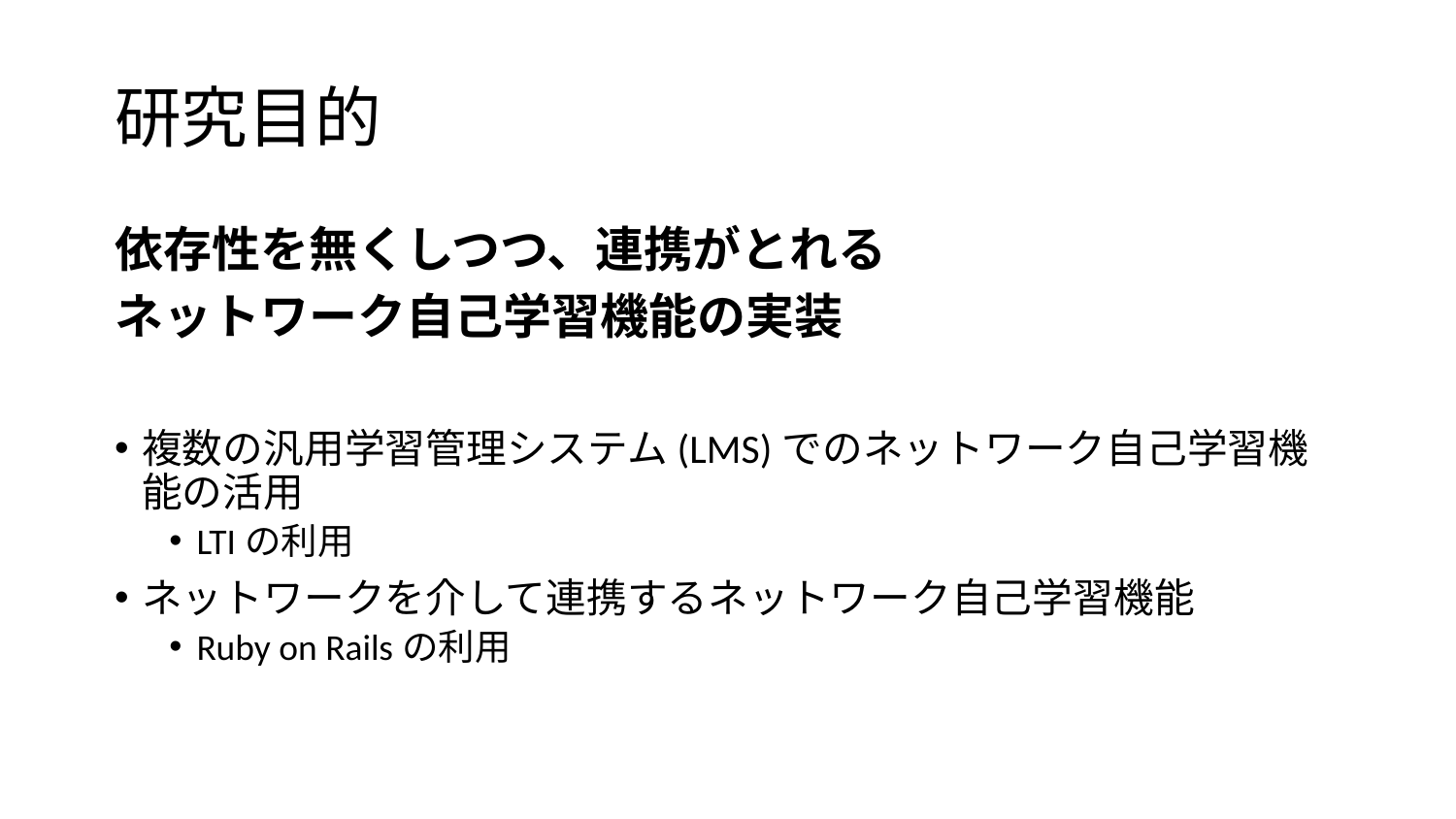

# 研究目的
依存性を無くしつつ、連携がとれる
ネットワーク自己学習機能の実装

複数の汎用学習管理システム(LMS)でのネットワーク自己学習機能の活用
LTIの利用
ネットワークを介して連携するネットワーク自己学習機能
Ruby on Railsの利用